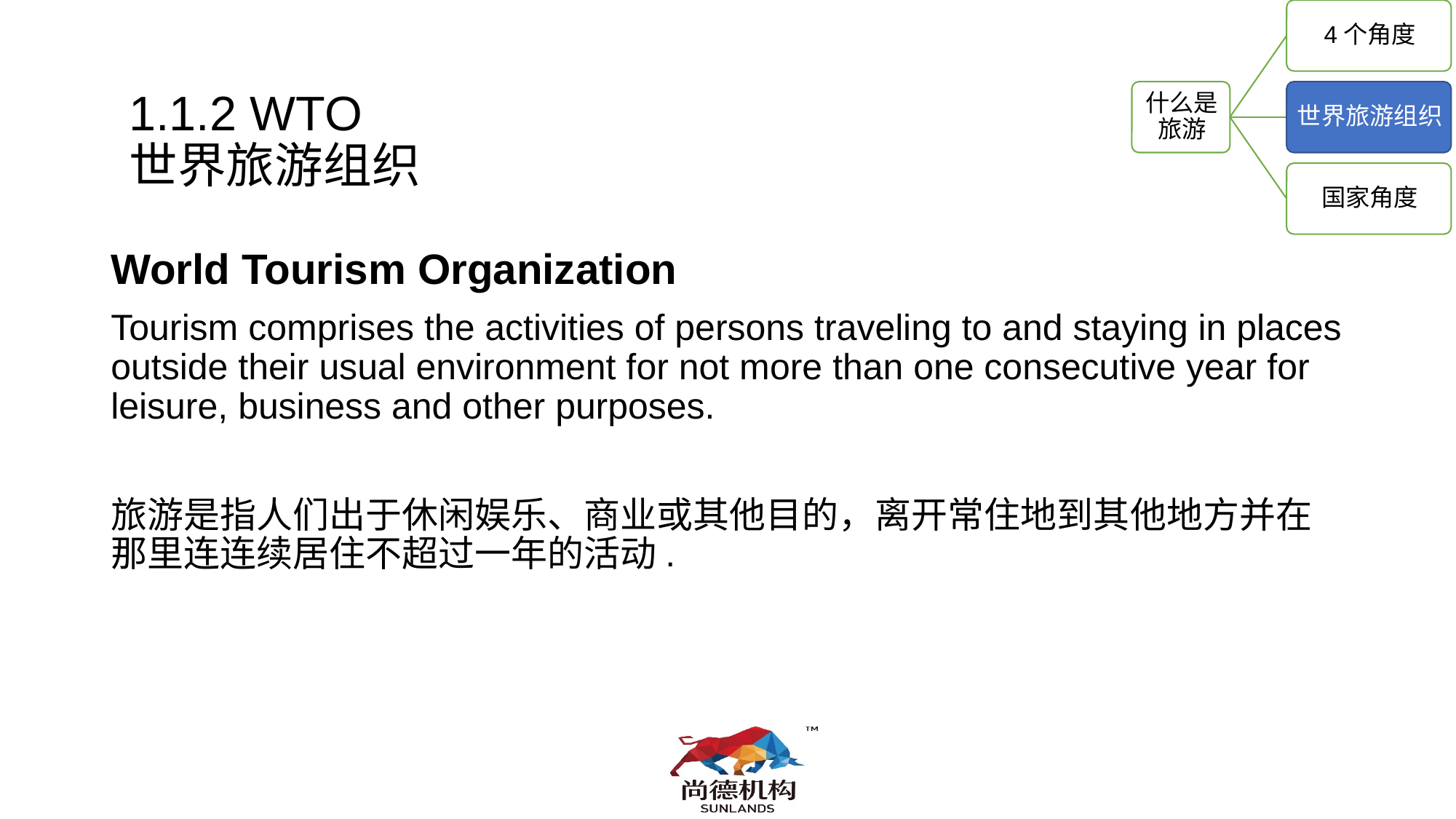

什么是旅游

4个角度

世界旅游组织

国家角度
1.1.2 WTO
世界旅游组织
World Tourism Organization
Tourism comprises the activities of persons traveling to and staying in places outside their usual environment for not more than one consecutive year for leisure, business and other purposes.

旅游是指人们出于休闲娱乐、商业或其他目的，离开常住地到其他地方并在那里连连续居住不超过一年的活动.